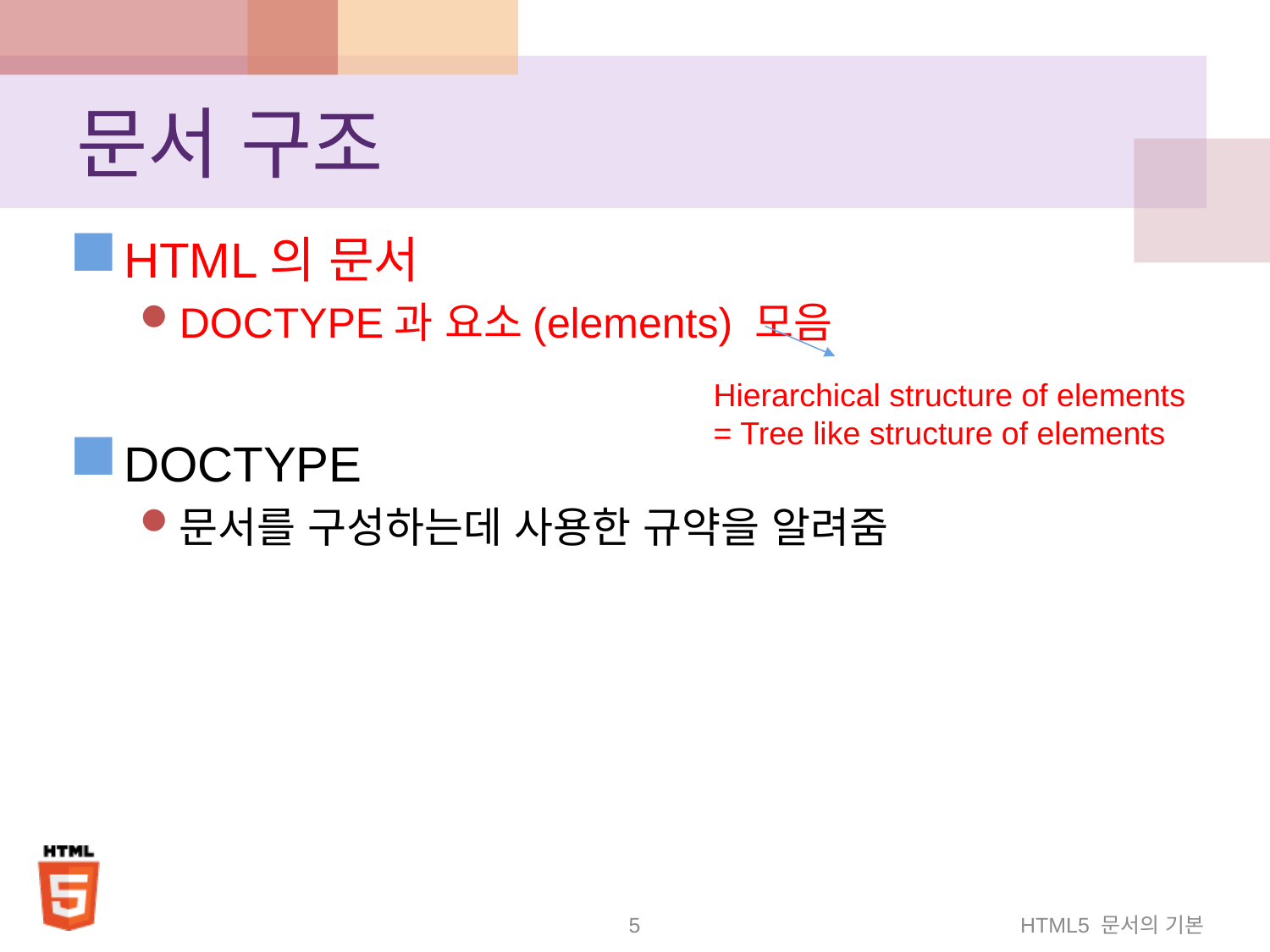

# 문서 구조
HTML의 문서
DOCTYPE과 요소(elements) 모음

DOCTYPE
문서를 구성하는데 사용한 규약을 알려줌
Hierarchical structure of elements
= Tree like structure of elements
5
HTML5 문서의 기본